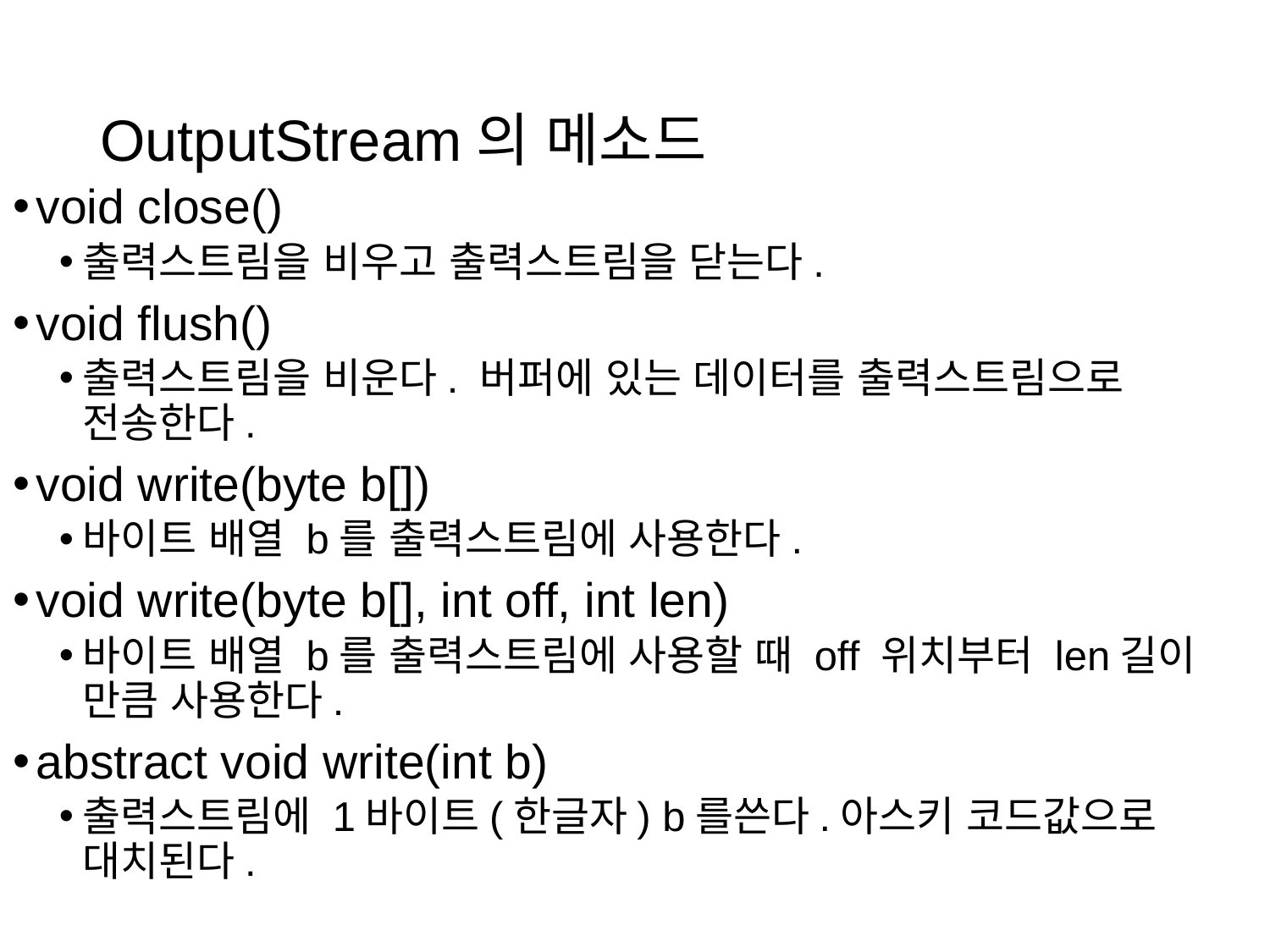

# OutputStream의 메소드
void close()
출력스트림을 비우고 출력스트림을 닫는다.
void flush()
출력스트림을 비운다. 버퍼에 있는 데이터를 출력스트림으로 전송한다.
void write(byte b[])
바이트 배열 b를 출력스트림에 사용한다.
void write(byte b[], int off, int len)
바이트 배열 b를 출력스트림에 사용할 때 off 위치부터 len길이 만큼 사용한다.
abstract void write(int b)
출력스트림에 1바이트(한글자) b를쓴다.아스키 코드값으로 대치된다.